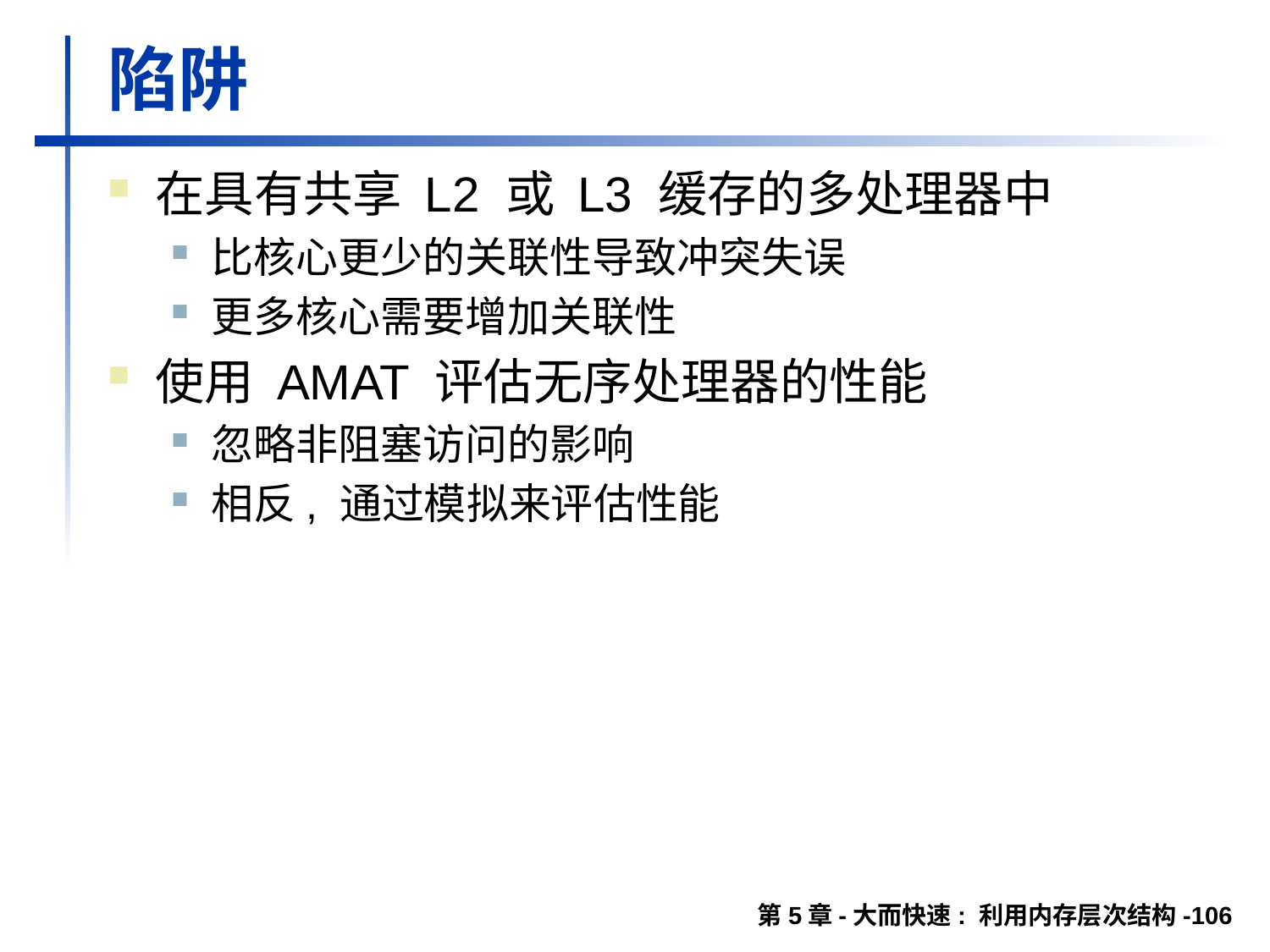

# 陷阱
在具有共享 L2 或 L3 缓存的多处理器中
比核心更少的关联性导致冲突失误
更多核心需要增加关联性
使用 AMAT 评估无序处理器的性能
忽略非阻塞访问的影响
相反, 通过模拟来评估性能
第5章-大而快速: 利用内存层次结构-106